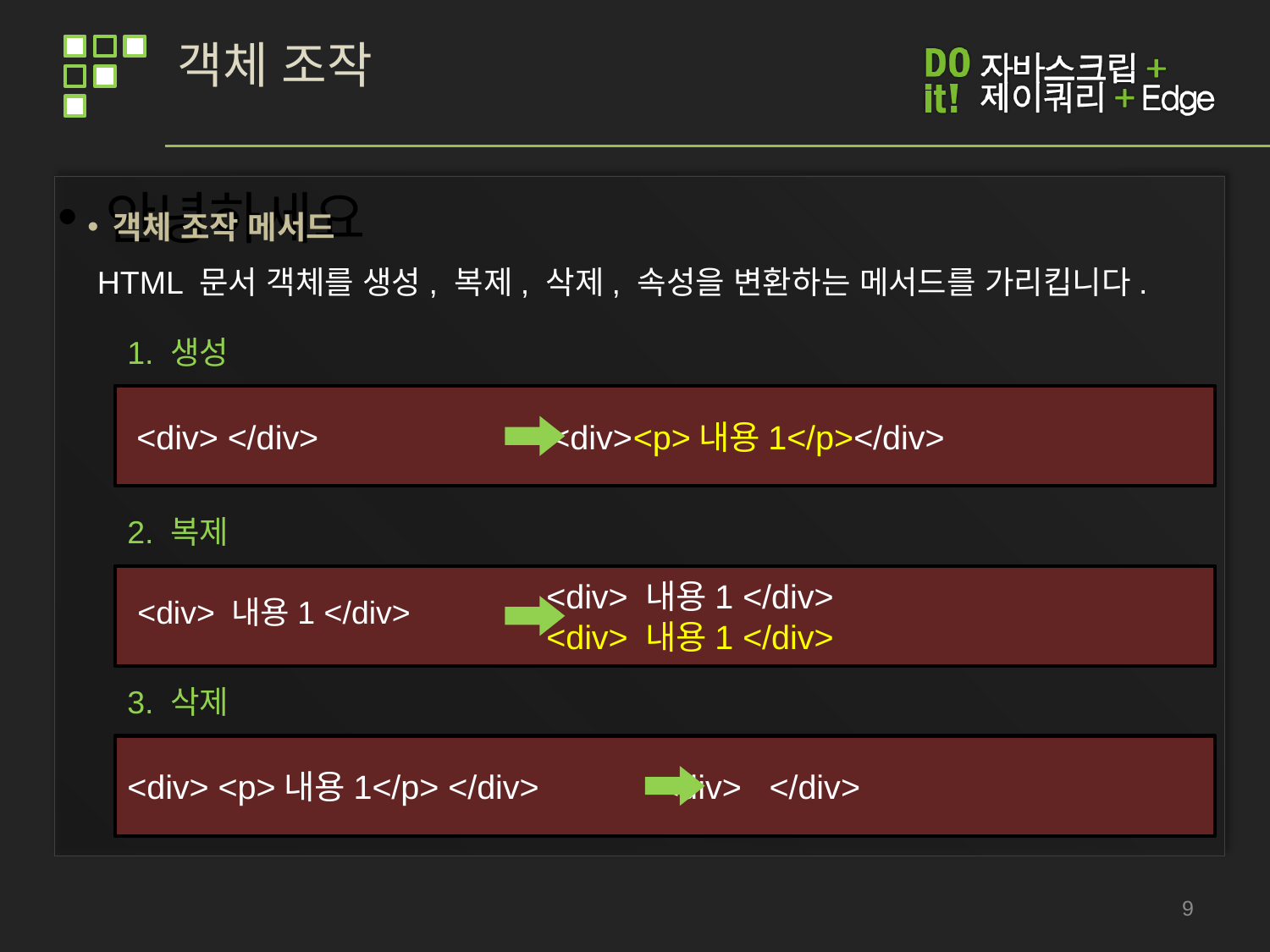

# 객체 조작
안녕하세요
 객체 조작 메서드
HTML 문서 객체를 생성, 복제, 삭제, 속성을 변환하는 메서드를 가리킵니다.
1. 생성
 <div> </div>                         <div><p>내용1</p></div>

2. 복제
                                             <div> 내용1 </div>
                                             <div> 내용1 </div>
<div> 내용1 </div>

3. 삭제
<div> <p>내용1</p> </div>             <div>   </div>

9